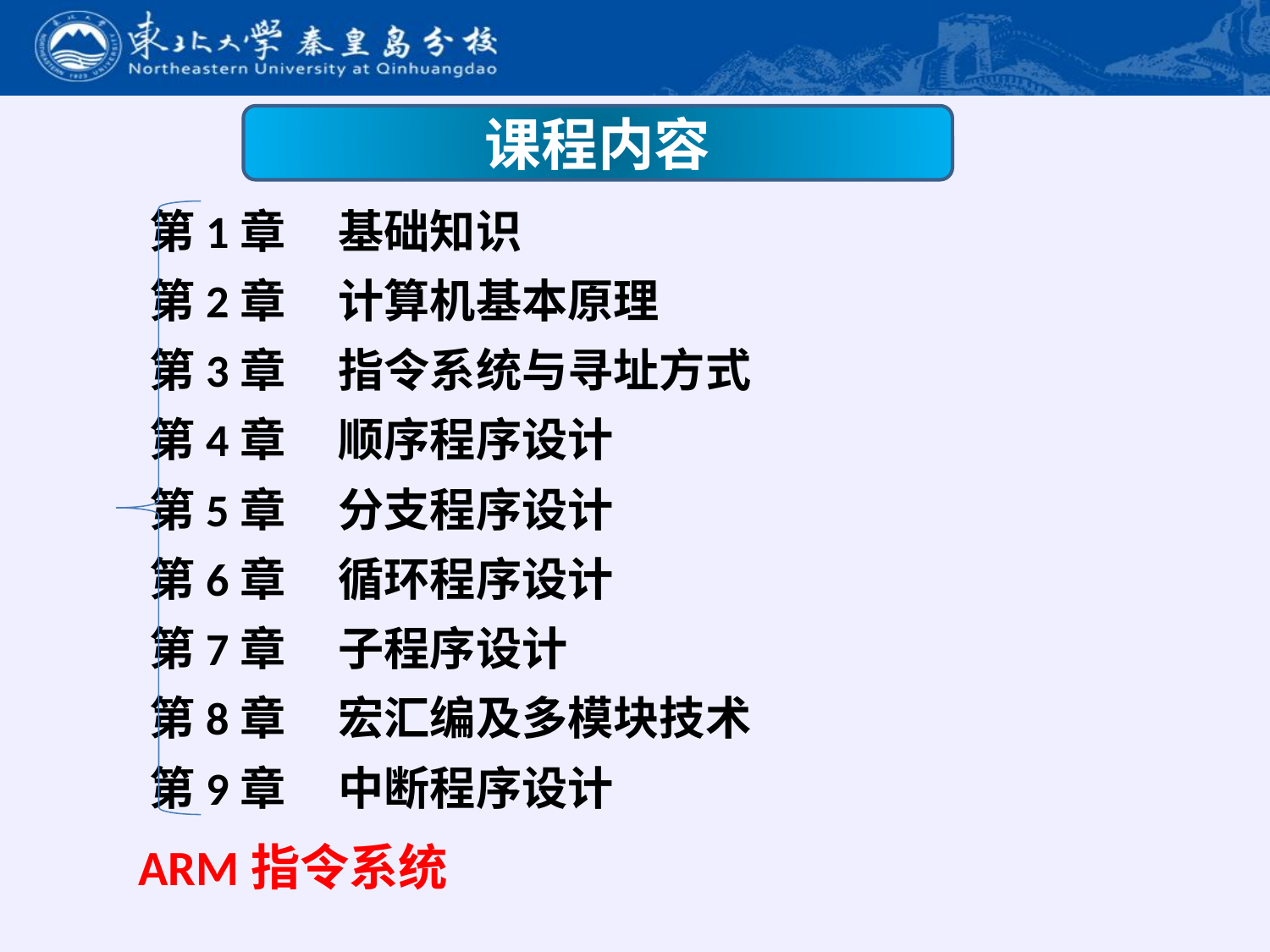

#
课程内容
       第1章     基础知识
       第2章     计算机基本原理
       第3章     指令系统与寻址方式
       第4章     顺序程序设计
       第5章     分支程序设计
       第6章     循环程序设计
       第7章     子程序设计
       第8章     宏汇编及多模块技术
       第9章     中断程序设计
       ARM指令系统